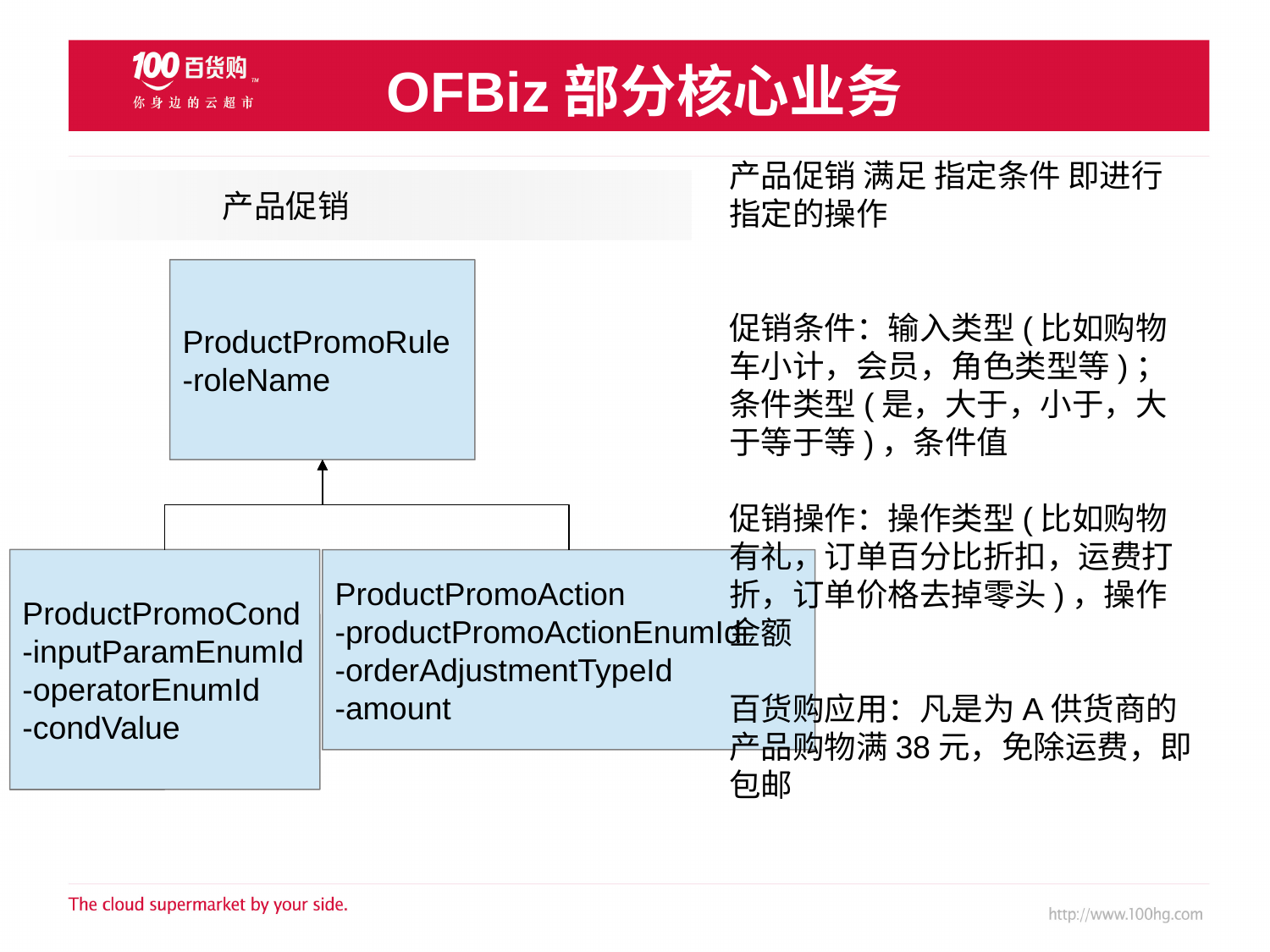

OFBiz部分核心业务
产品促销 满足 指定条件 即进行指定的操作

促销条件：输入类型(比如购物车小计，会员，角色类型等)；条件类型(是，大于，小于，大于等于等)，条件值

促销操作：操作类型(比如购物有礼，订单百分比折扣，运费打折，订单价格去掉零头)，操作金额

百货购应用：凡是为A供货商的产品购物满38元，免除运费，即包邮

产品促销
ProductPromoRule
-roleName
ProductPromoCond
-inputParamEnumId
-operatorEnumId
-condValue
ProductPromoAction
-productPromoActionEnumId
-orderAdjustmentTypeId
-amount